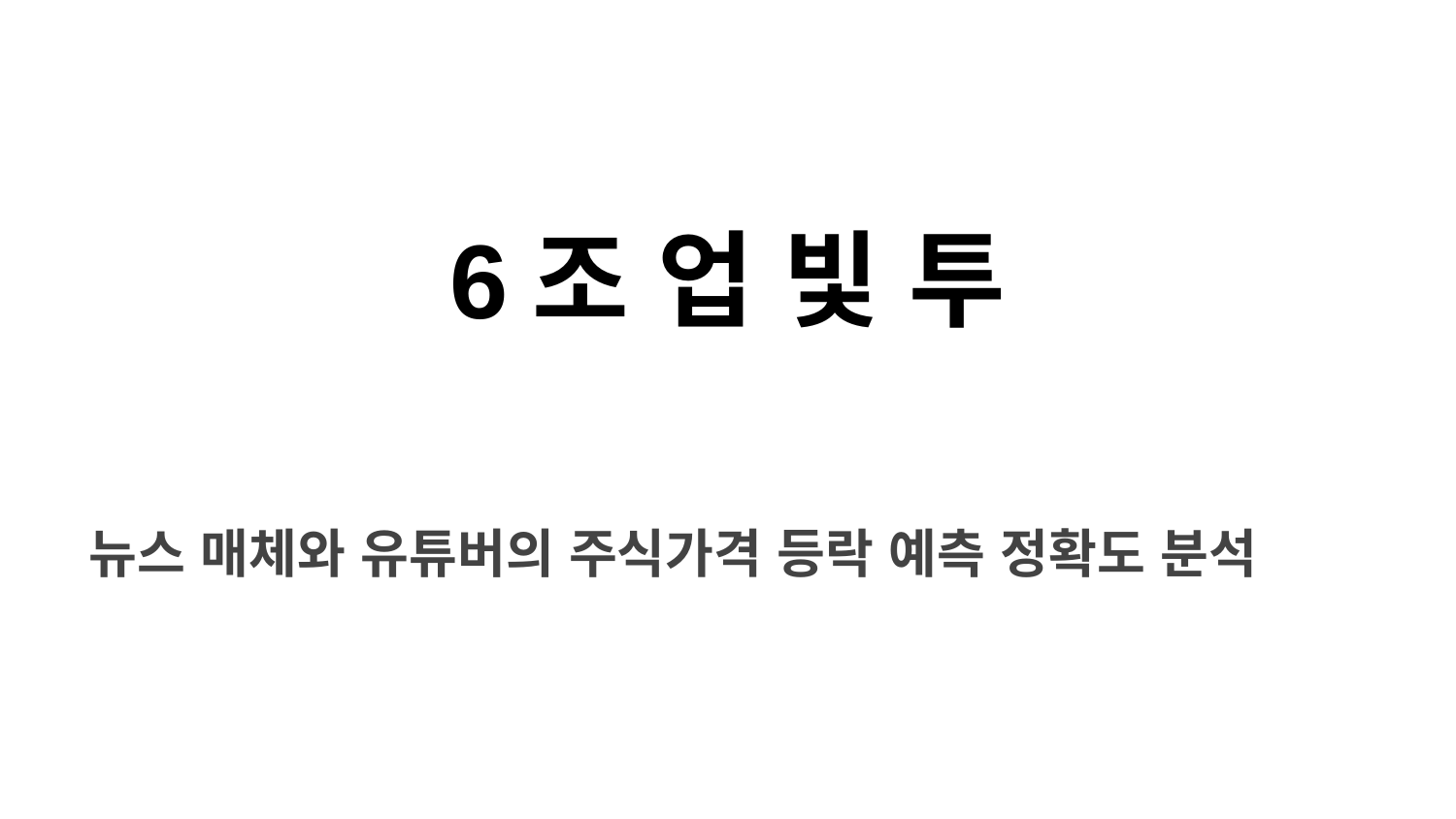

# 6조 업 빛 투
뉴스 매체와 유튜버의 주식가격 등락 예측 정확도 분석